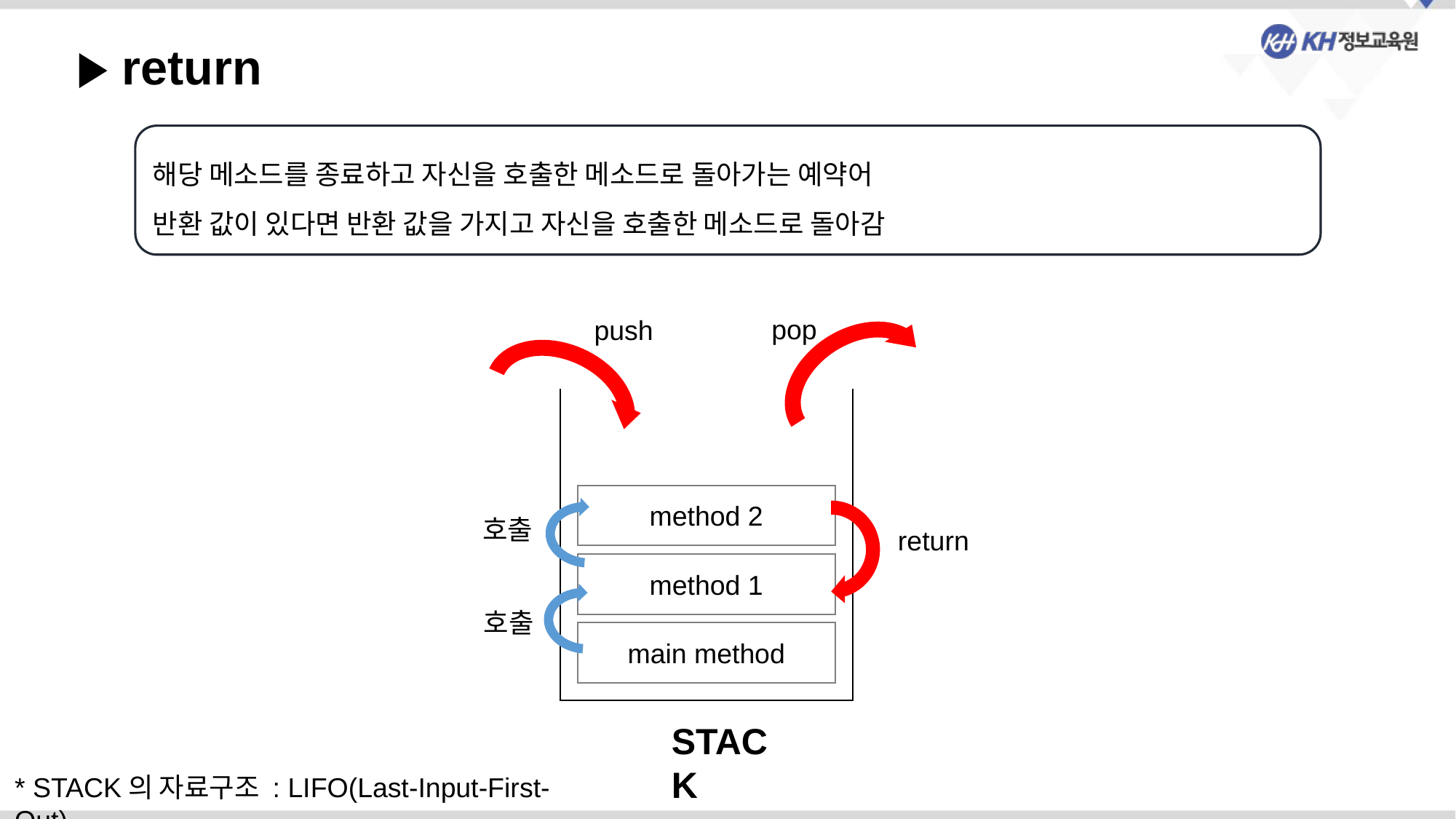

▶ return
해당 메소드를 종료하고 자신을 호출한 메소드로 돌아가는 예약어
반환 값이 있다면 반환 값을 가지고 자신을 호출한 메소드로 돌아감
pop
push

method 2

호출
return
method 1

호출
main method
STACK
* STACK의 자료구조 : LIFO(Last-Input-First-Out)